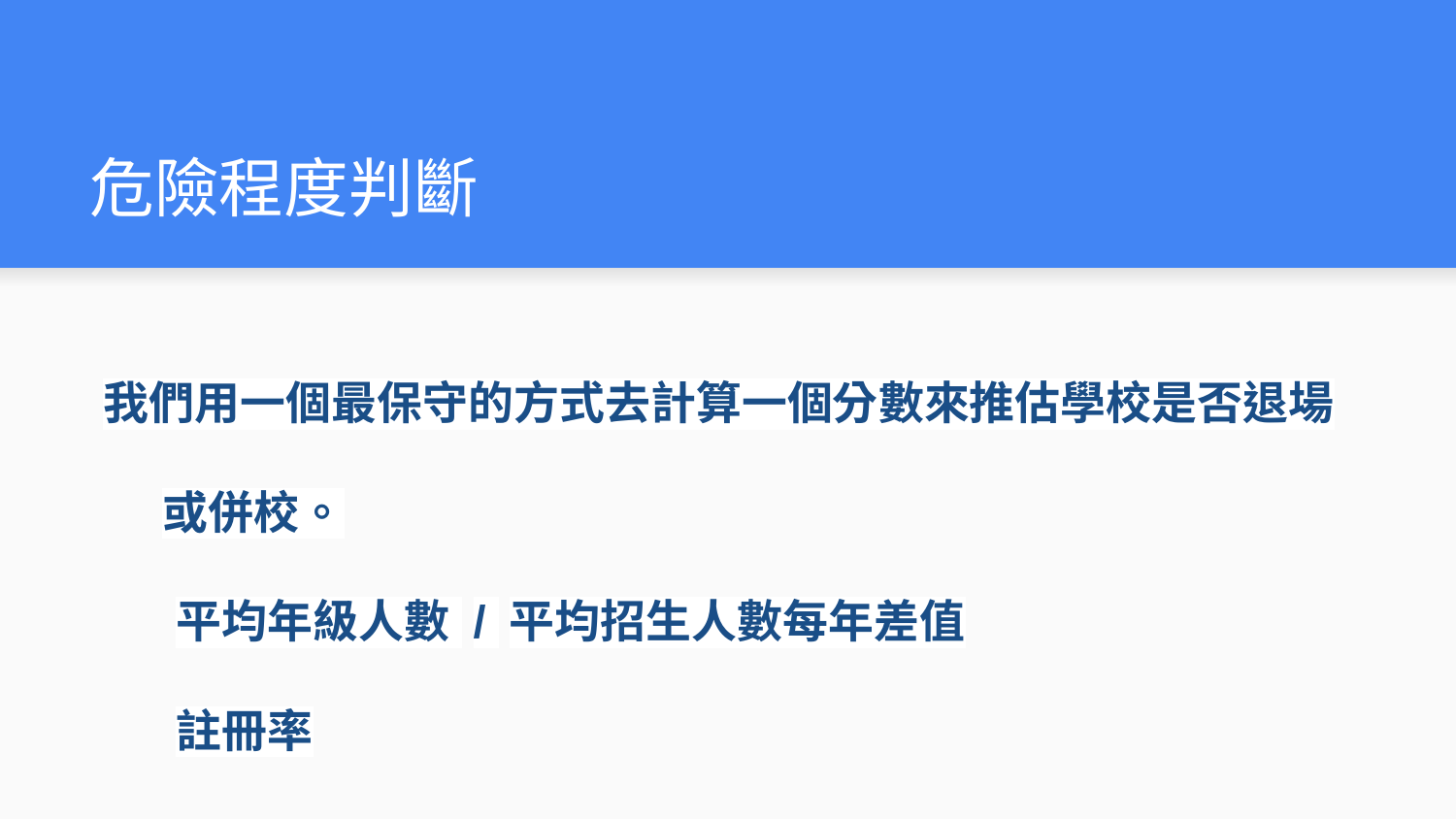

# 危險程度判斷
我們用一個最保守的方式去計算一個分數來推估學校是否退場或併校。
平均年級人數 / 平均招生人數每年差值
註冊率